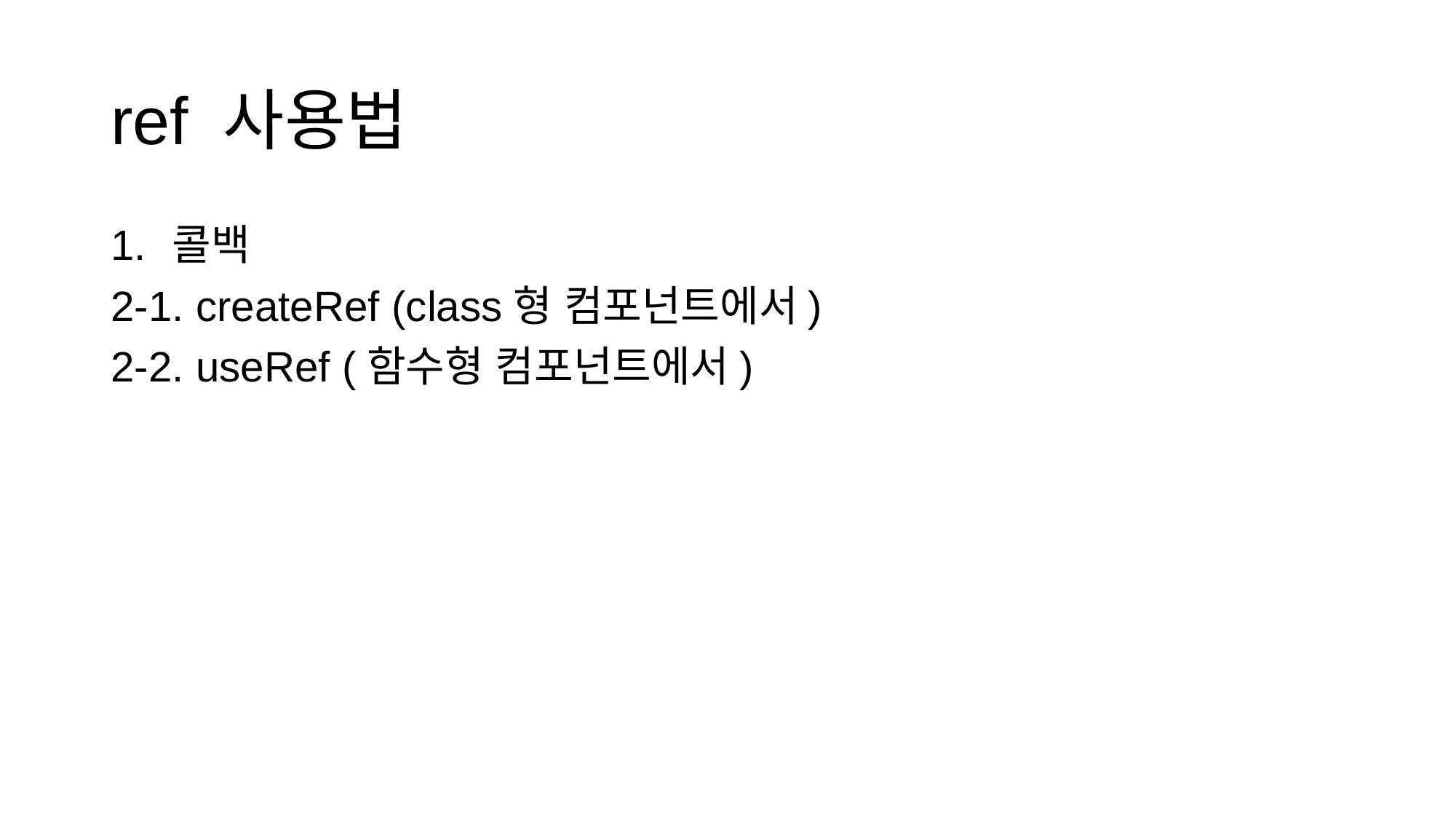

# ref 사용법
콜백
2-1. createRef (class형 컴포넌트에서)
2-2. useRef (함수형 컴포넌트에서)